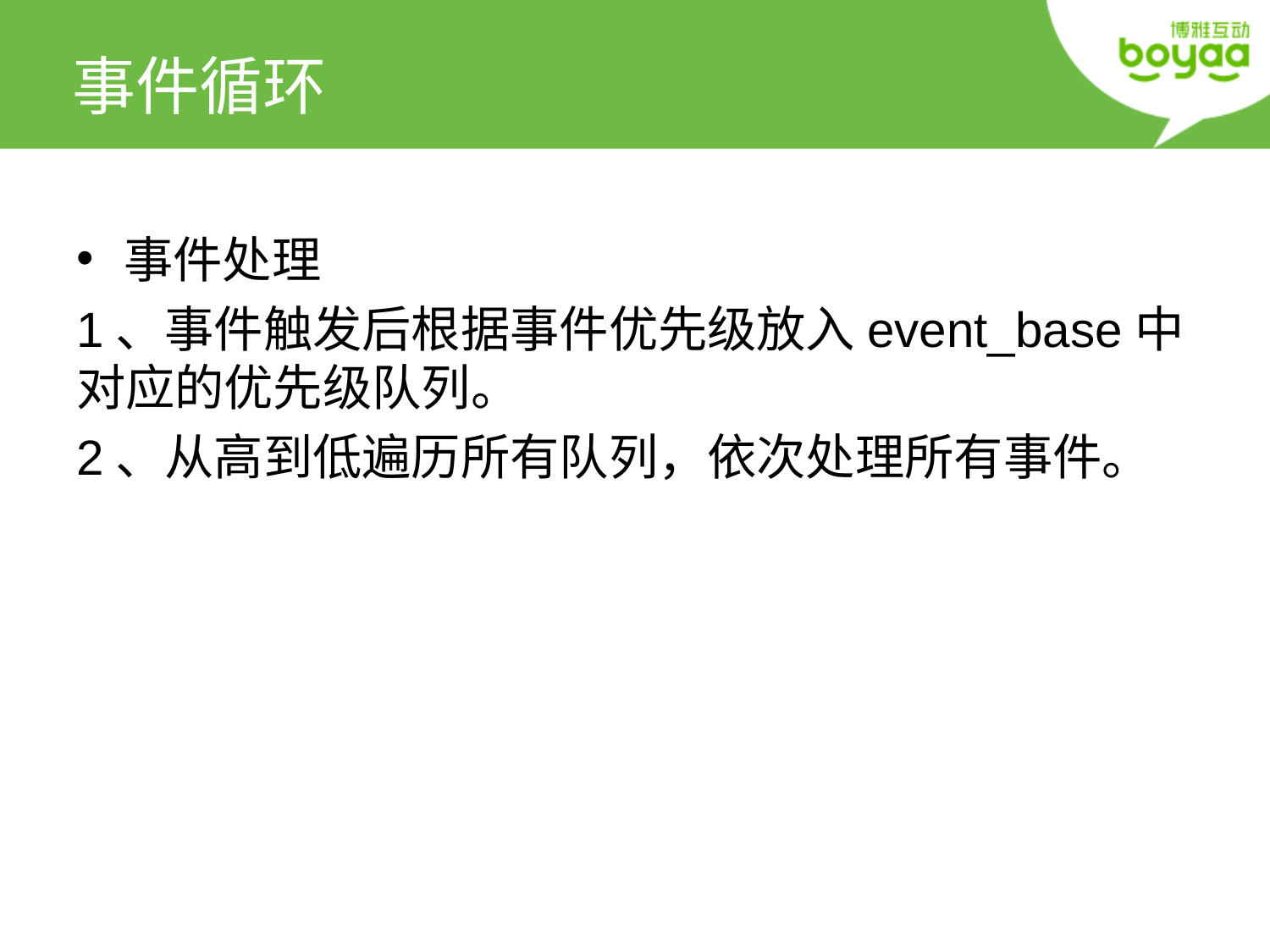

# 事件循环
事件处理
1、事件触发后根据事件优先级放入event_base中对应的优先级队列。
2、从高到低遍历所有队列，依次处理所有事件。